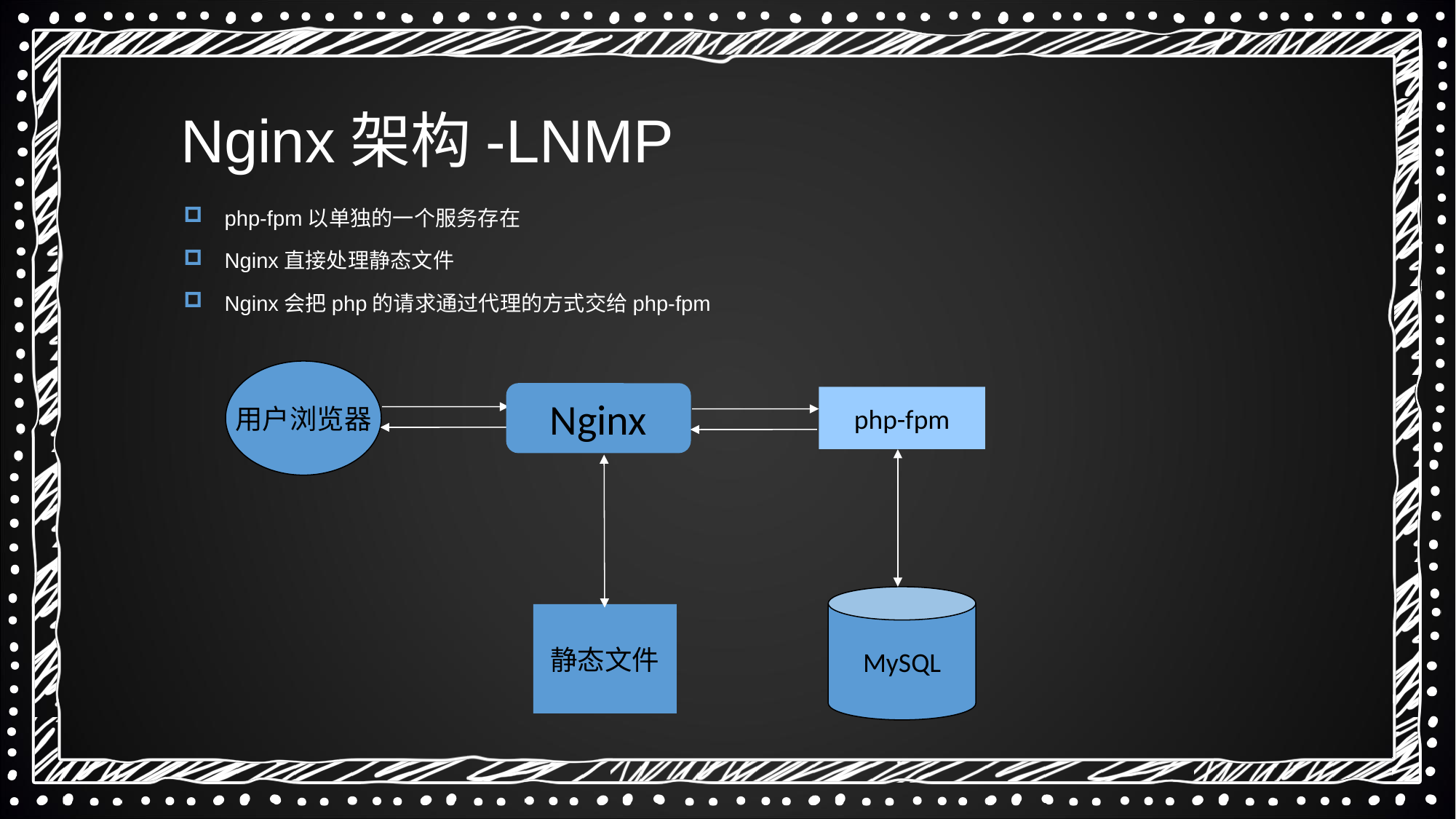

Nginx架构-LNMP
php-fpm以单独的一个服务存在
Nginx直接处理静态文件
Nginx会把php的请求通过代理的方式交给php-fpm
用户浏览器
Nginx
php-fpm

MySQL
静态文件
18